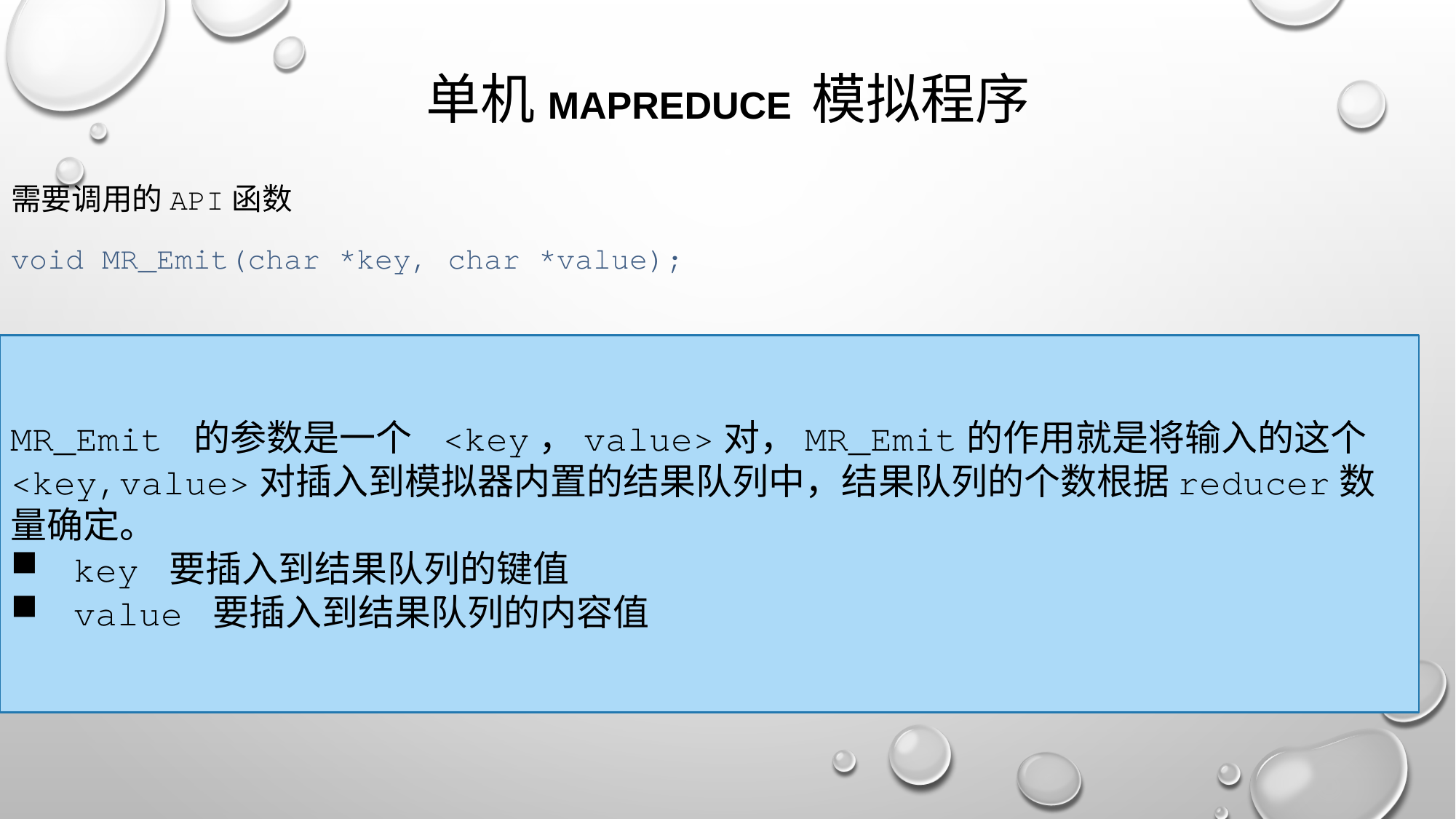

# 单机MaprEDUCE 模拟程序
需要调用的API函数
void MR_Emit(char *key, char *value);
MR_Emit 的参数是一个 <key，value>对，MR_Emit的作用就是将输入的这个<key,value>对插入到模拟器内置的结果队列中，结果队列的个数根据reducer数量确定。
 key 要插入到结果队列的键值
 value 要插入到结果队列的内容值